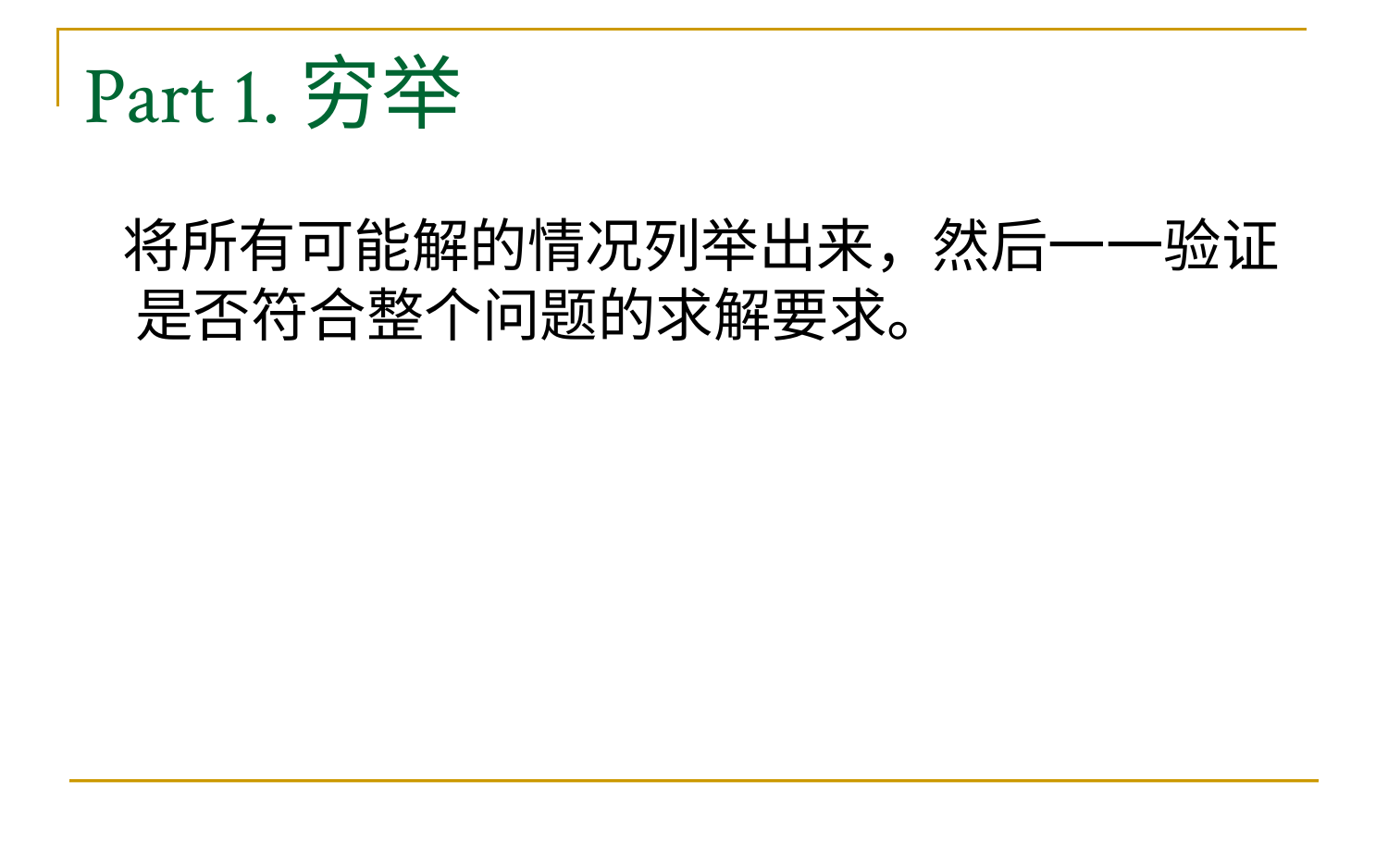

# Part 1.穷举
  将所有可能解的情况列举出来，然后一一验证是否符合整个问题的求解要求。